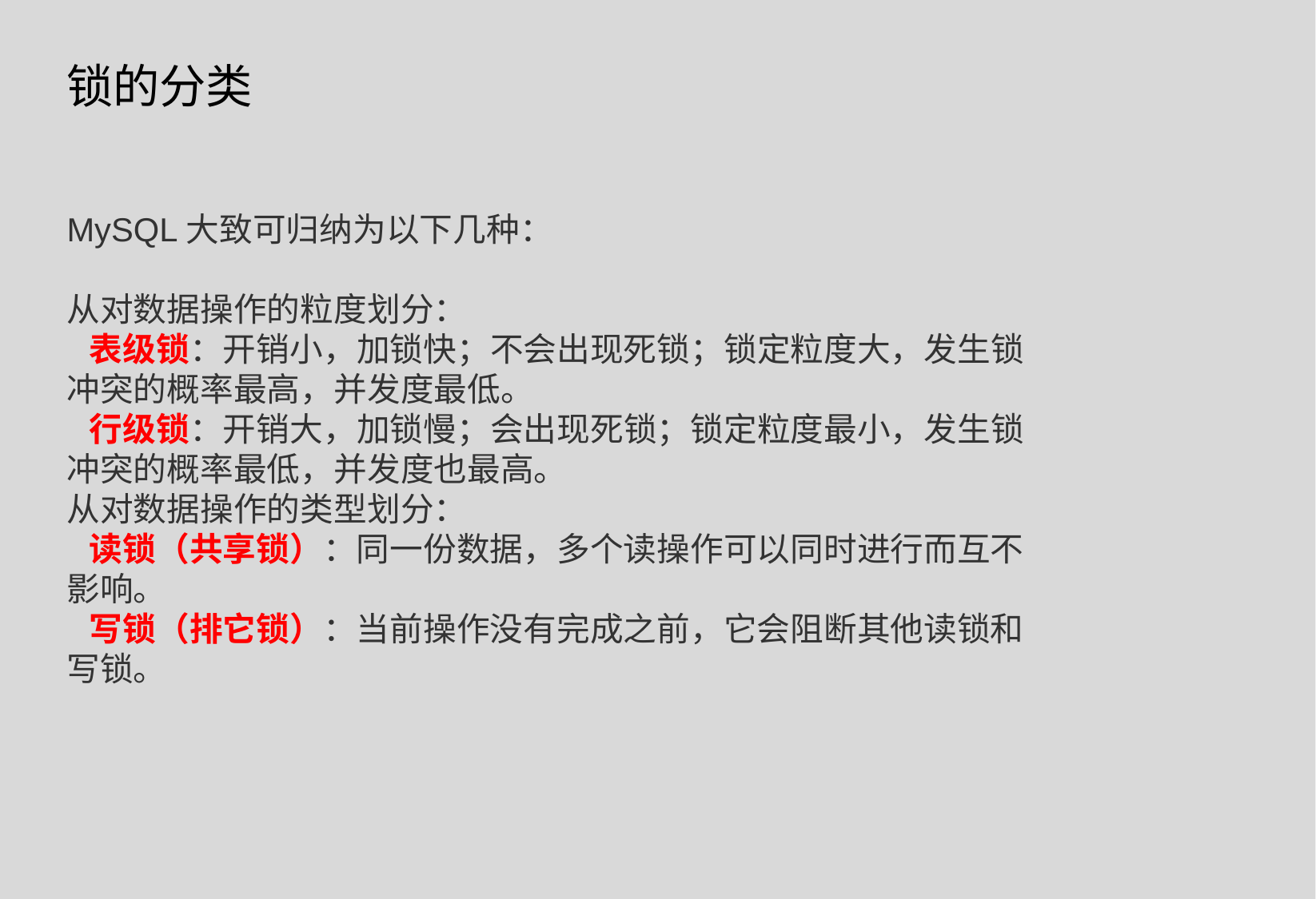

锁的分类

MySQL大致可归纳为以下几种：

从对数据操作的粒度划分：
  表级锁：开销小，加锁快；不会出现死锁；锁定粒度大，发生锁冲突的概率最高，并发度最低。
  行级锁：开销大，加锁慢；会出现死锁；锁定粒度最小，发生锁冲突的概率最低，并发度也最高。
从对数据操作的类型划分：
  读锁（共享锁）：同一份数据，多个读操作可以同时进行而互不影响。
  写锁（排它锁）：当前操作没有完成之前，它会阻断其他读锁和写锁。